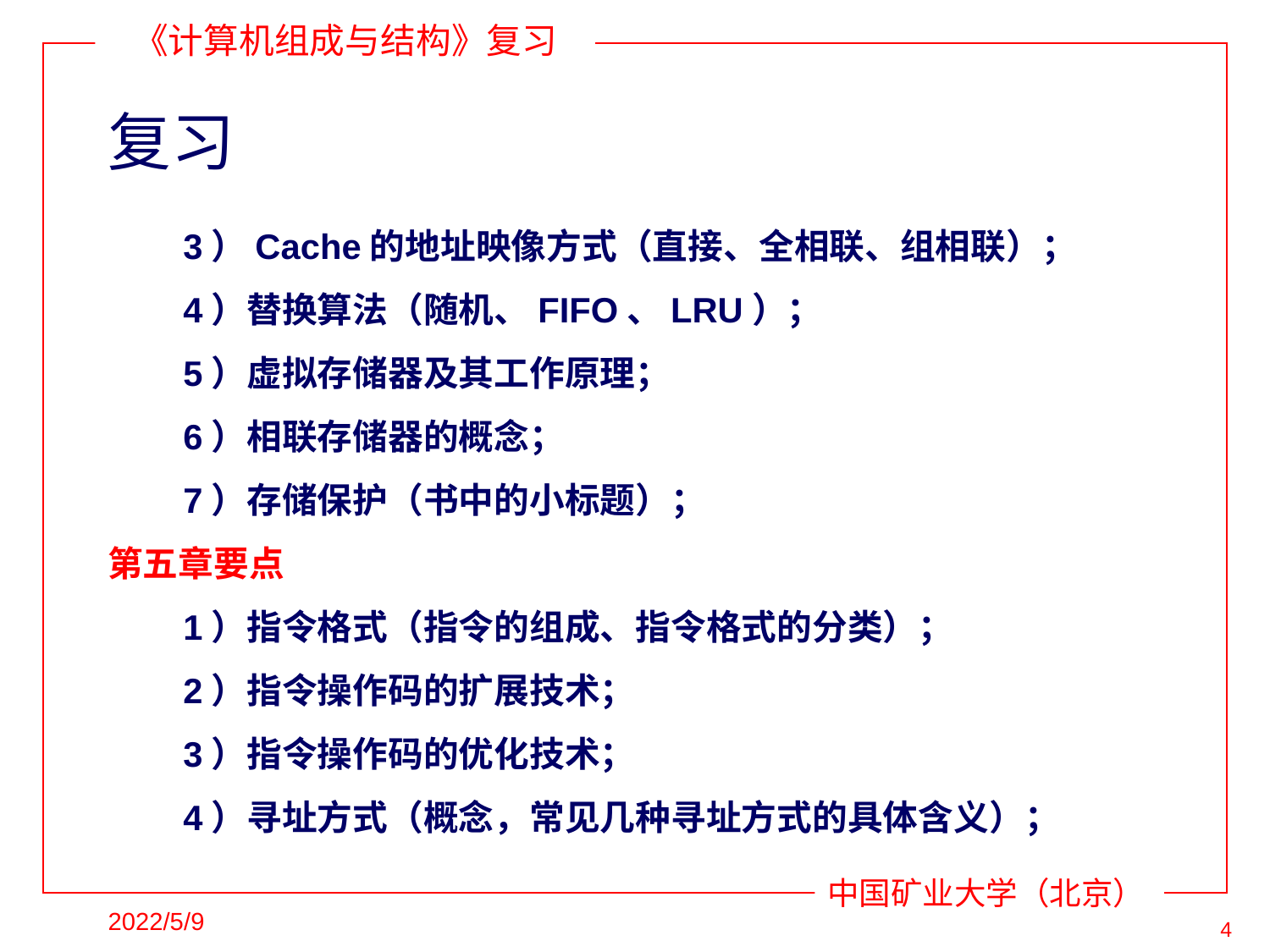

# 复习
3）Cache的地址映像方式（直接、全相联、组相联）；
4）替换算法（随机、FIFO、LRU）；
5）虚拟存储器及其工作原理；
6）相联存储器的概念；
7）存储保护（书中的小标题）；
第五章要点
1）指令格式（指令的组成、指令格式的分类）；
2）指令操作码的扩展技术；
3）指令操作码的优化技术；
4）寻址方式（概念，常见几种寻址方式的具体含义）；
2022/5/9